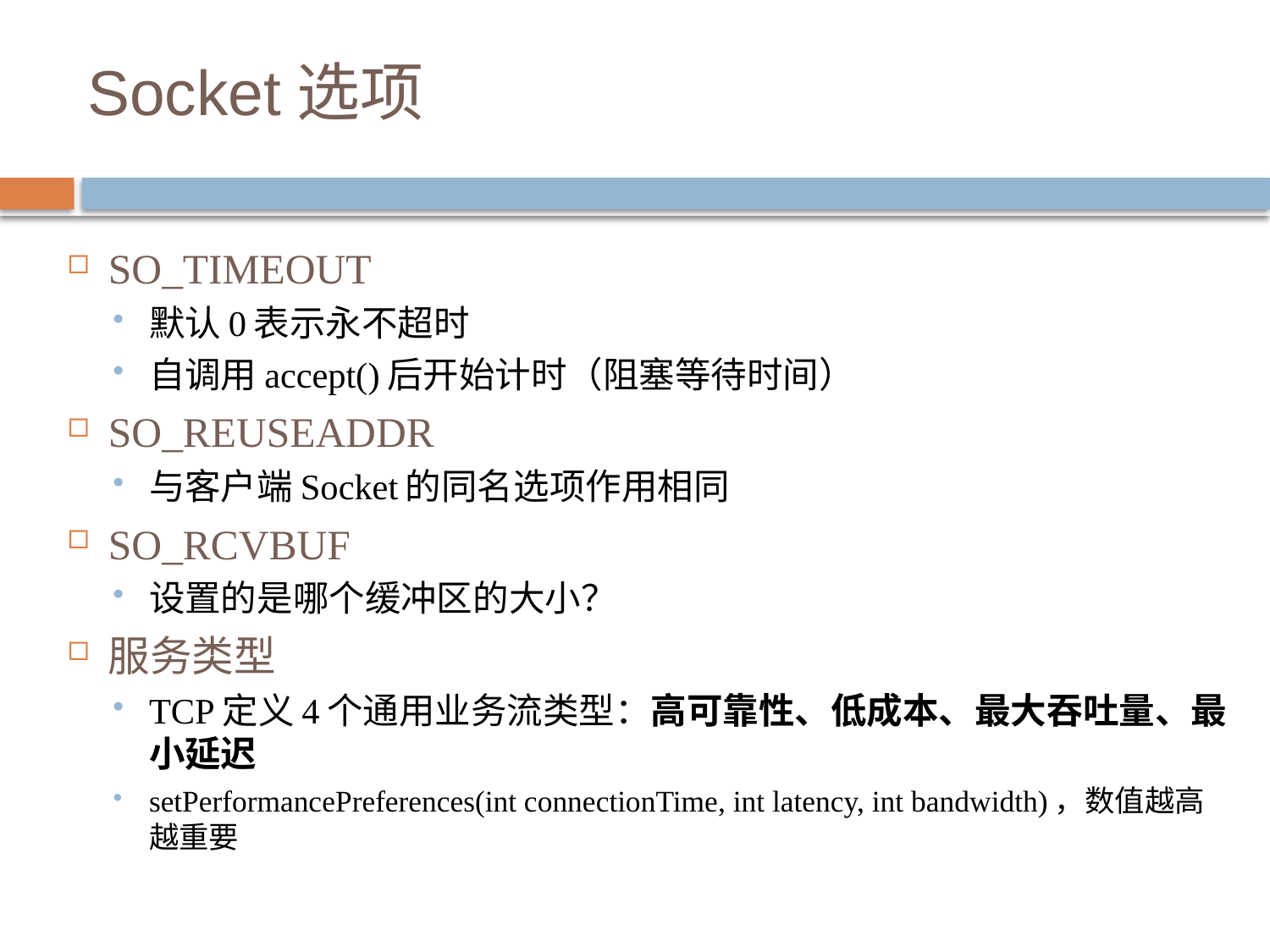

# Socket选项
SO_TIMEOUT
默认0表示永不超时
自调用accept()后开始计时（阻塞等待时间）
SO_REUSEADDR
与客户端Socket的同名选项作用相同
SO_RCVBUF
设置的是哪个缓冲区的大小？
服务类型
TCP定义4个通用业务流类型：高可靠性、低成本、最大吞吐量、最小延迟
setPerformancePreferences(int connectionTime, int latency, int bandwidth)，数值越高越重要